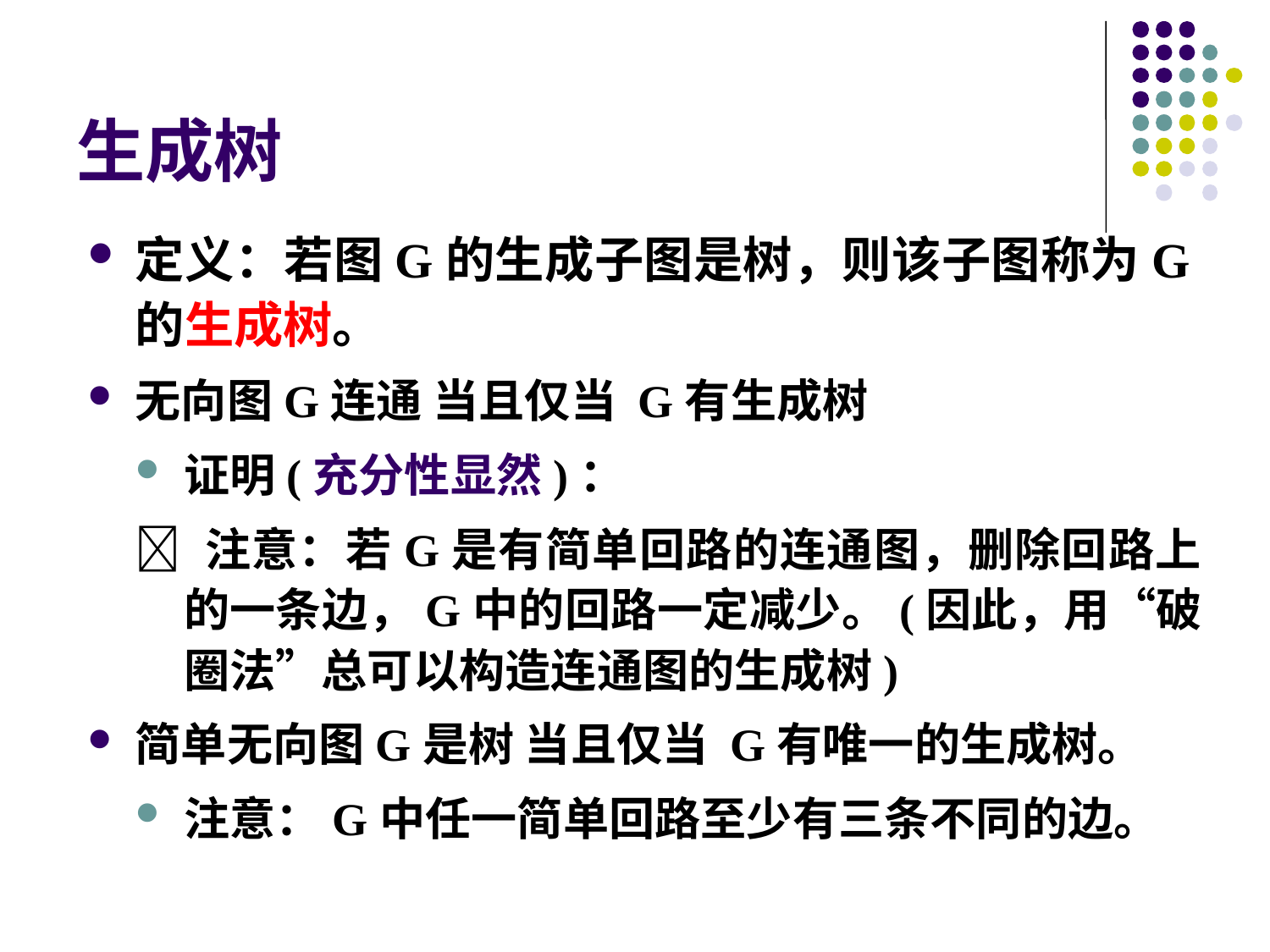

# 生成树
定义：若图G的生成子图是树，则该子图称为G的生成树。
无向图G连通 当且仅当 G有生成树
证明(充分性显然)：
⇒ 注意：若G是有简单回路的连通图，删除回路上的一条边，G中的回路一定减少。(因此，用“破圈法”总可以构造连通图的生成树)
简单无向图G是树 当且仅当 G有唯一的生成树。
注意：G中任一简单回路至少有三条不同的边。